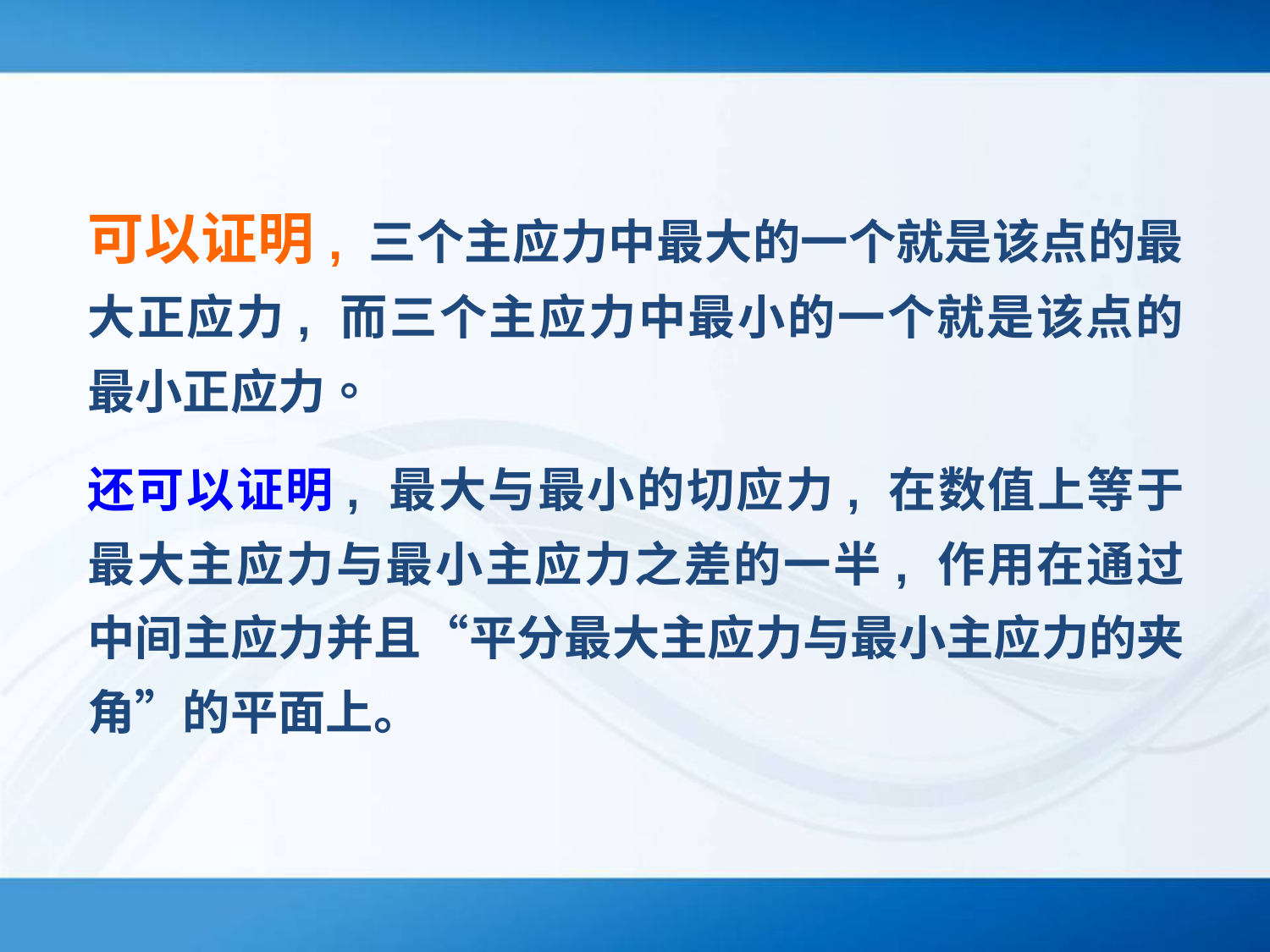

可以证明, 三个主应力中最大的一个就是该点的最大正应力, 而三个主应力中最小的一个就是该点的最小正应力。
还可以证明, 最大与最小的切应力, 在数值上等于最大主应力与最小主应力之差的一半, 作用在通过中间主应力并且“平分最大主应力与最小主应力的夹角”的平面上。